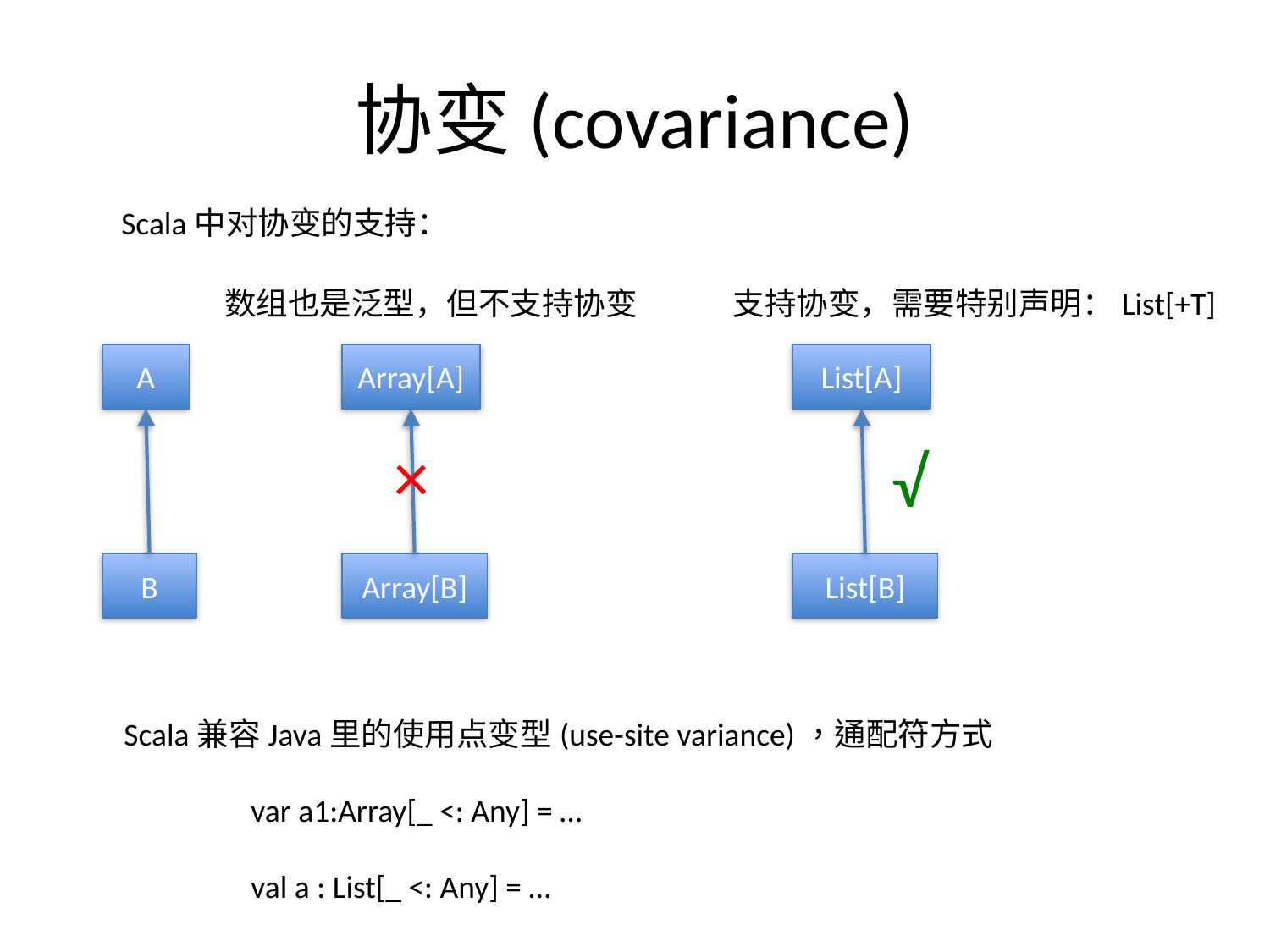

# 协变(covariance)
Scala中对协变的支持：
支持协变，需要特别声明：List[+T]
数组也是泛型，但不支持协变
A
Array[A]
List[A]
×
√
B
Array[B]
List[B]
Scala兼容Java里的使用点变型(use-site variance)，通配符方式

	var a1:Array[_ <: Any] = …

	val a : List[_ <: Any] = …